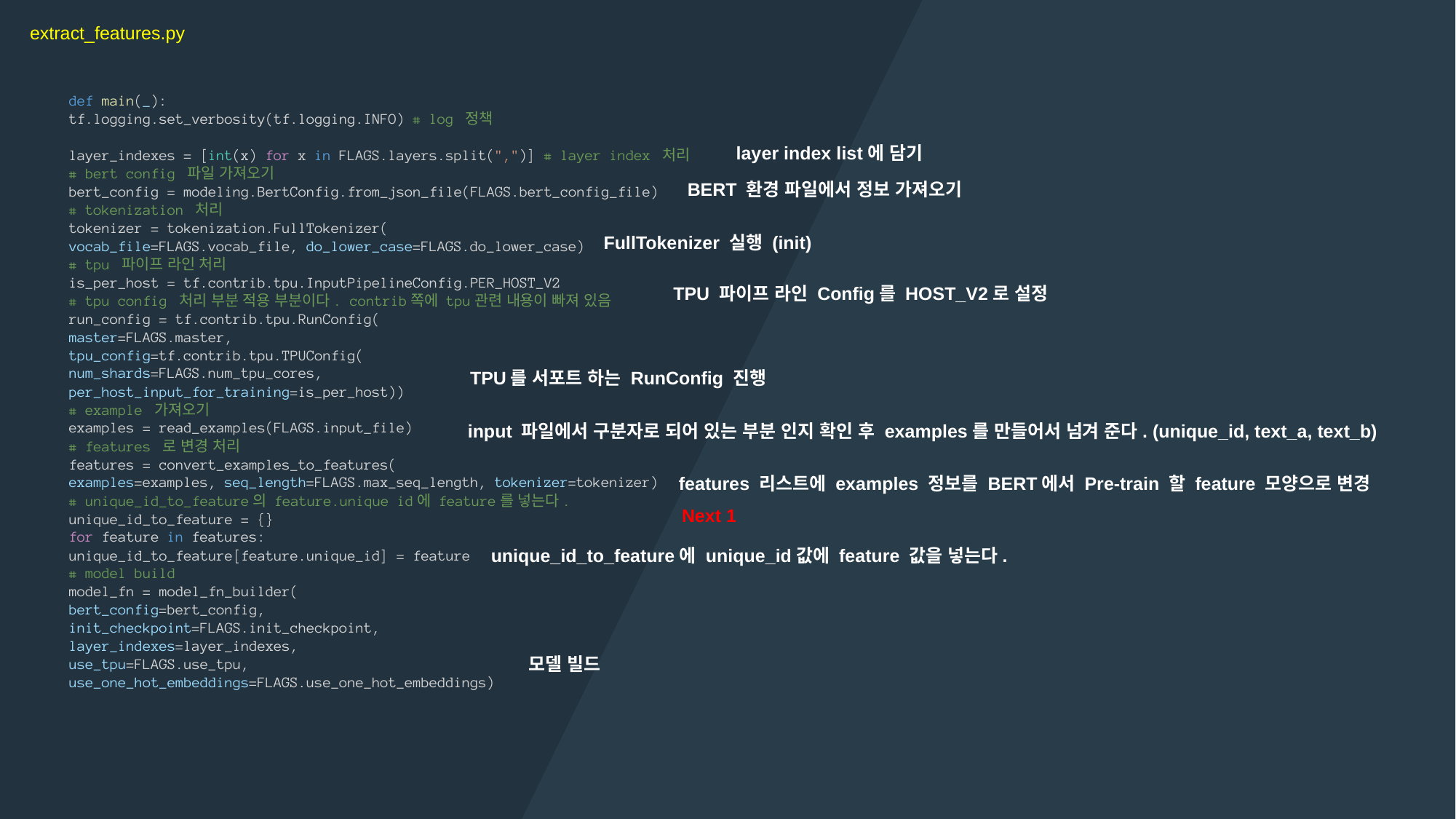

extract_features.py
def main(_):
tf.logging.set_verbosity(tf.logging.INFO) # log 정책
layer_indexes = [int(x) for x in FLAGS.layers.split(",")] # layer index 처리
# bert config 파일 가져오기
bert_config = modeling.BertConfig.from_json_file(FLAGS.bert_config_file)
# tokenization 처리
tokenizer = tokenization.FullTokenizer(
vocab_file=FLAGS.vocab_file, do_lower_case=FLAGS.do_lower_case)
# tpu 파이프 라인 처리
is_per_host = tf.contrib.tpu.InputPipelineConfig.PER_HOST_V2
# tpu config 처리 부분 적용 부분이다. contrib쪽에 tpu관련 내용이 빠져 있음
run_config = tf.contrib.tpu.RunConfig(
master=FLAGS.master,
tpu_config=tf.contrib.tpu.TPUConfig(
num_shards=FLAGS.num_tpu_cores,
per_host_input_for_training=is_per_host))
# example 가져오기
examples = read_examples(FLAGS.input_file)
# features 로 변경 처리
features = convert_examples_to_features(
examples=examples, seq_length=FLAGS.max_seq_length, tokenizer=tokenizer)
# unique_id_to_feature의 feature.unique id에 feature를 넣는다.
unique_id_to_feature = {}
for feature in features:
unique_id_to_feature[feature.unique_id] = feature
# model build
model_fn = model_fn_builder(
bert_config=bert_config,
init_checkpoint=FLAGS.init_checkpoint,
layer_indexes=layer_indexes,
use_tpu=FLAGS.use_tpu,
use_one_hot_embeddings=FLAGS.use_one_hot_embeddings)

layer index list에 담기
BERT 환경 파일에서 정보 가져오기
FullTokenizer 실행 (init)
TPU 파이프 라인 Config를 HOST_V2로 설정
TPU를 서포트 하는 RunConfig 진행
input 파일에서 구분자로 되어 있는 부분 인지 확인 후 examples를 만들어서 넘겨 준다. (unique_id, text_a, text_b)
features 리스트에 examples 정보를 BERT에서 Pre-train 할 feature 모양으로 변경
Next 1
unique_id_to_feature에 unique_id값에 feature 값을 넣는다.
모델 빌드